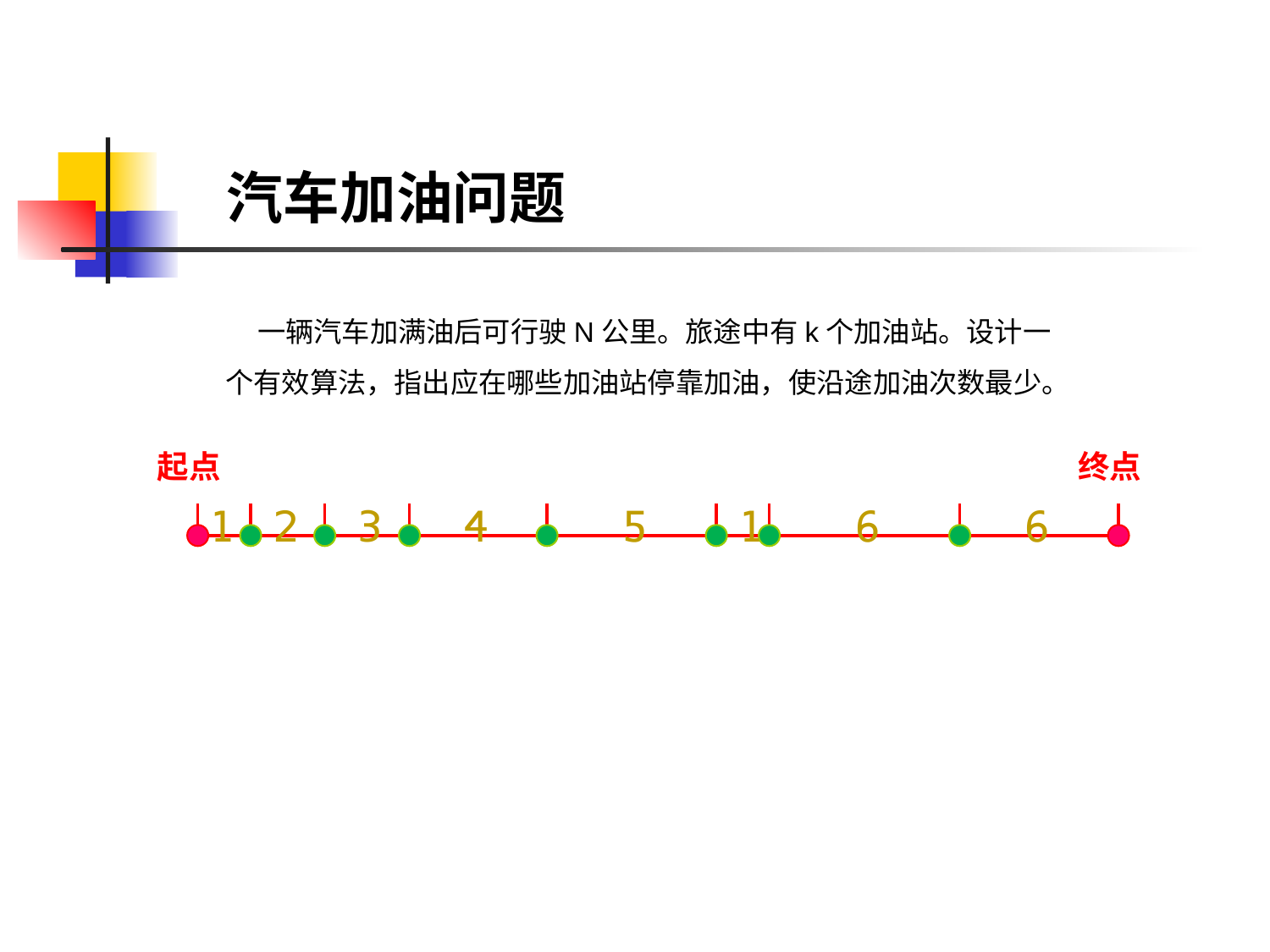

汽车加油问题
    一辆汽车加满油后可行驶N公里。旅途中有k个加油站。设计一个有效算法，指出应在哪些加油站停靠加油，使沿途加油次数最少。
起点
终点
1
2
3
4
5
1
6
6